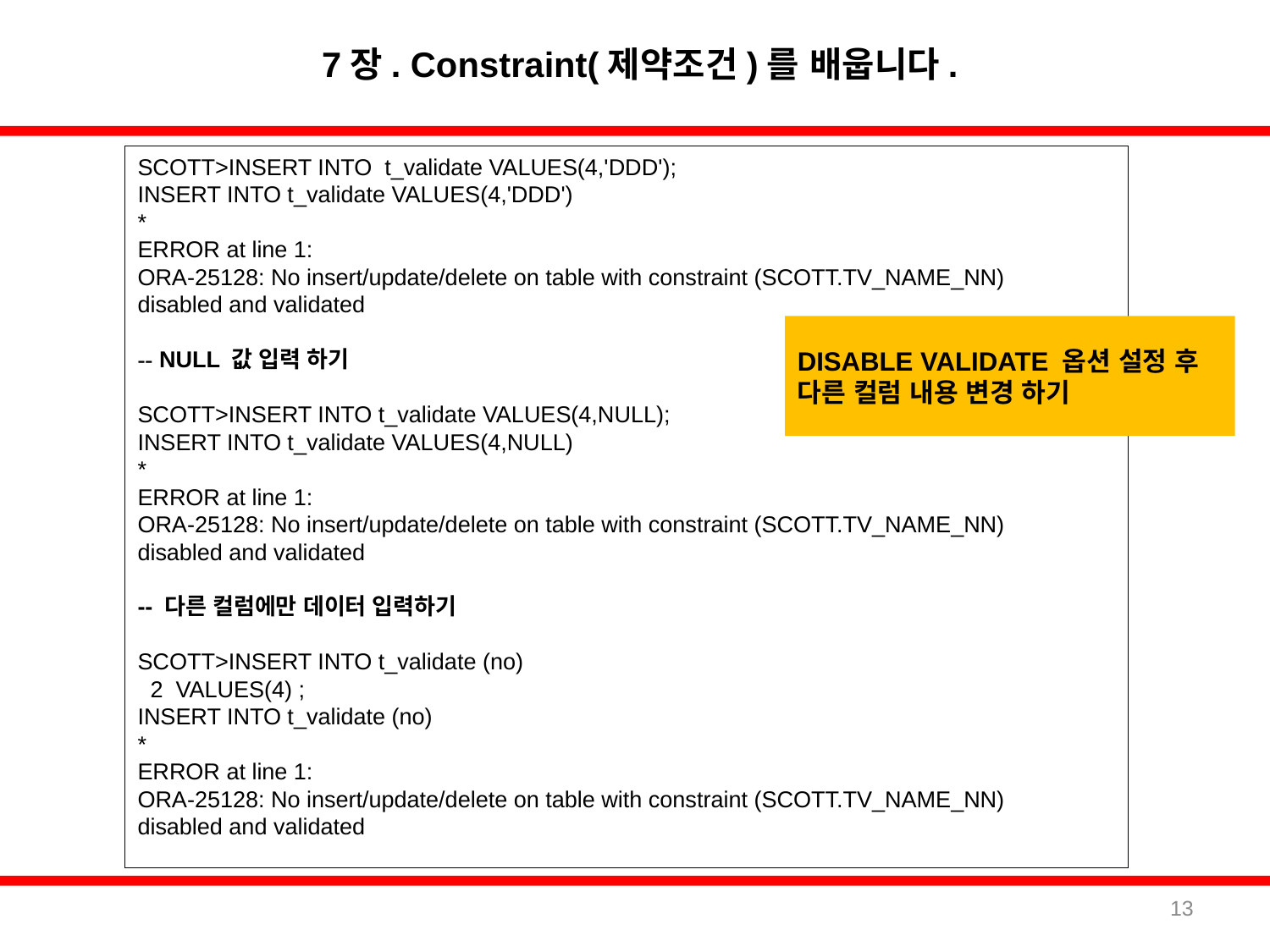

7장. Constraint(제약조건)를 배웁니다.

SCOTT>INSERT INTO  t_validate VALUES(4,'DDD');
INSERT INTO t_validate VALUES(4,'DDD')
*
ERROR at line 1:
ORA-25128: No insert/update/delete on table with constraint (SCOTT.TV_NAME_NN)
disabled and validated

-- NULL 값 입력 하기

SCOTT>INSERT INTO t_validate VALUES(4,NULL);
INSERT INTO t_validate VALUES(4,NULL)
*
ERROR at line 1:
ORA-25128: No insert/update/delete on table with constraint (SCOTT.TV_NAME_NN)
disabled and validated

-- 다른 컬럼에만 데이터 입력하기

SCOTT>INSERT INTO t_validate (no)
  2  VALUES(4) ;
INSERT INTO t_validate (no)
*
ERROR at line 1:
ORA-25128: No insert/update/delete on table with constraint (SCOTT.TV_NAME_NN)
disabled and validated
DISABLE VALIDATE 옵션 설정 후
다른 컬럼 내용 변경 하기

13